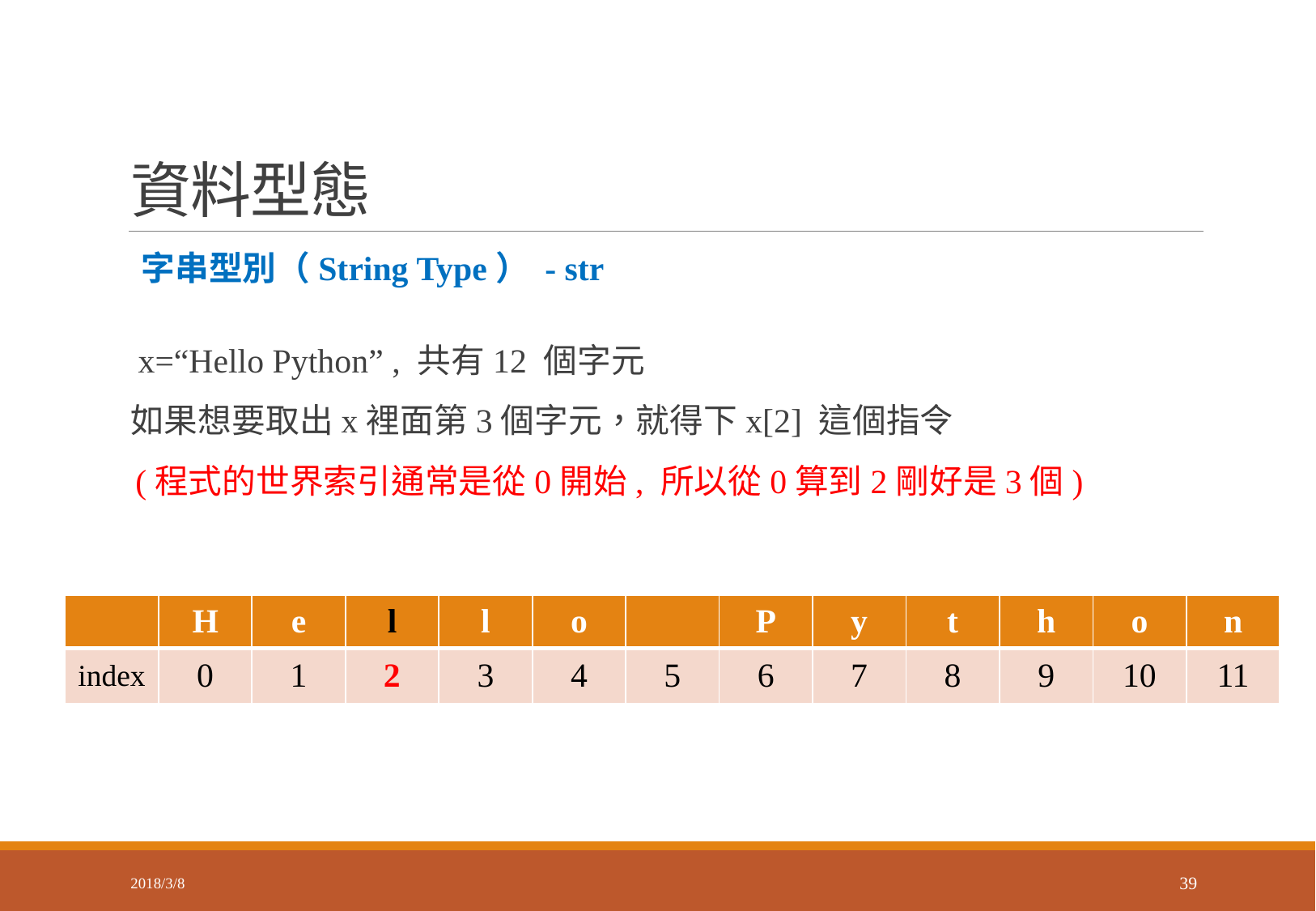

# 資料型態
  字串型別（String Type） - str
 x=“Hello Python” , 共有12 個字元
如果想要取出x裡面第3個字元，就得下x[2] 這個指令
  (程式的世界索引通常是從0開始, 所以從0算到2剛好是3個)

|  | H | e | l | l | o |  | P | y | t | h | o | n |
| --- | --- | --- | --- | --- | --- | --- | --- | --- | --- | --- | --- | --- |
| index | 0 | 1 | 2 | 3 | 4 | 5 | 6 | 7 | 8 | 9 | 10 | 11 |
2018/3/8
39